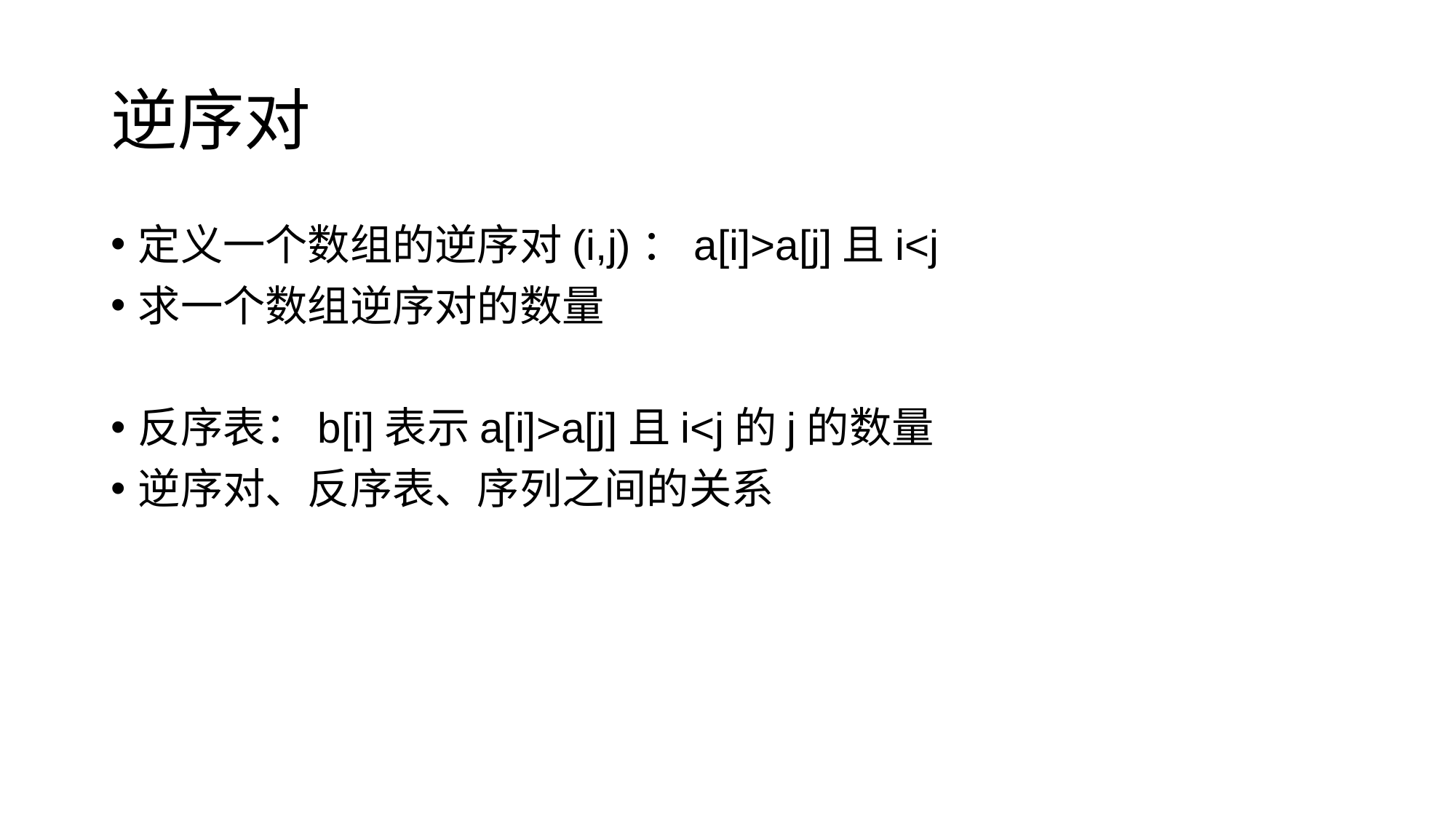

# 逆序对
定义一个数组的逆序对(i,j)：a[i]>a[j]且i<j
求一个数组逆序对的数量

反序表：b[i]表示a[i]>a[j]且i<j的j的数量
逆序对、反序表、序列之间的关系